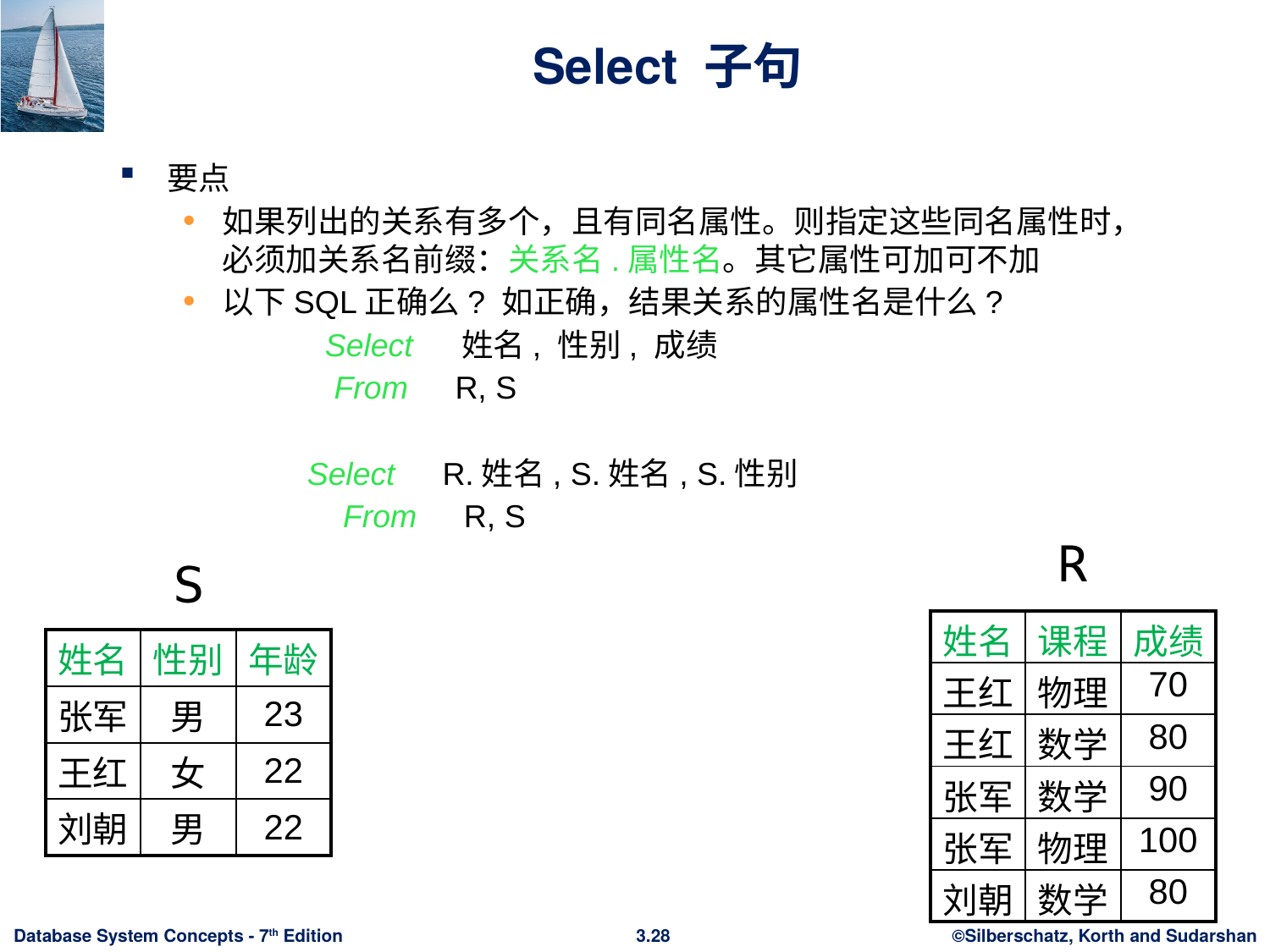

# Select 子句
要点
如果列出的关系有多个，且有同名属性。则指定这些同名属性时，必须加关系名前缀：关系名.属性名。其它属性可加可不加
以下SQL正确么? 如正确，结果关系的属性名是什么?
                Select 　姓名, 性别, 成绩
                 From　R, S

              Select　R.姓名, S.姓名, S.性别
                  From　R, S

R
S
| 姓名 | 课程 | 成绩 |
| --- | --- | --- |
| 王红 | 物理 | 70 |
| 王红 | 数学 | 80 |
| 张军 | 数学 | 90 |
| 张军 | 物理 | 100 |
| 刘朝 | 数学 | 80 |
| 姓名 | 性别 | 年龄 |
| --- | --- | --- |
| 张军 | 男 | 23 |
| 王红 | 女 | 22 |
| 刘朝 | 男 | 22 |